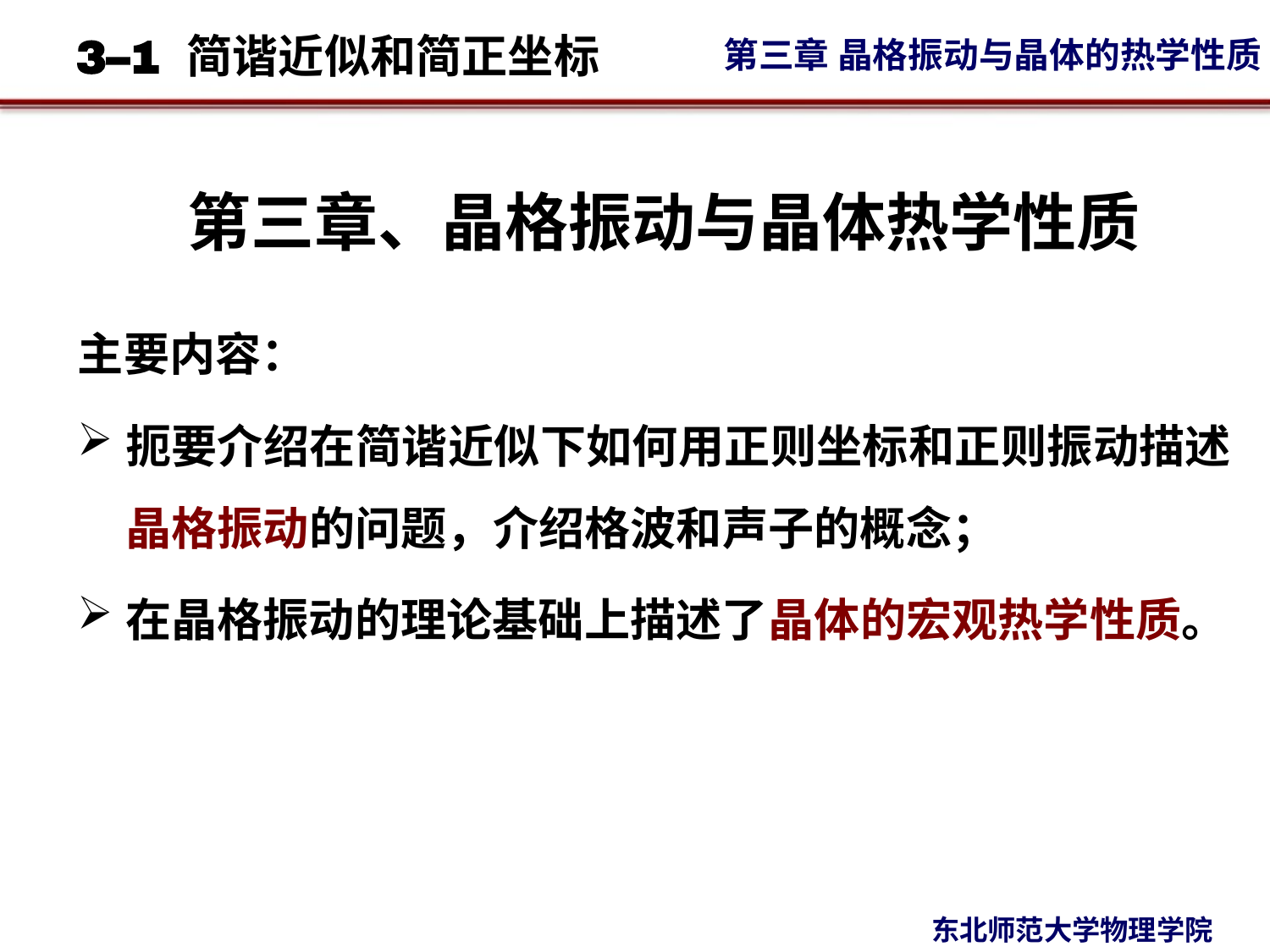

# 第三章、晶格振动与晶体热学性质
主要内容：
扼要介绍在简谐近似下如何用正则坐标和正则振动描述晶格振动的问题，介绍格波和声子的概念；
在晶格振动的理论基础上描述了晶体的宏观热学性质。